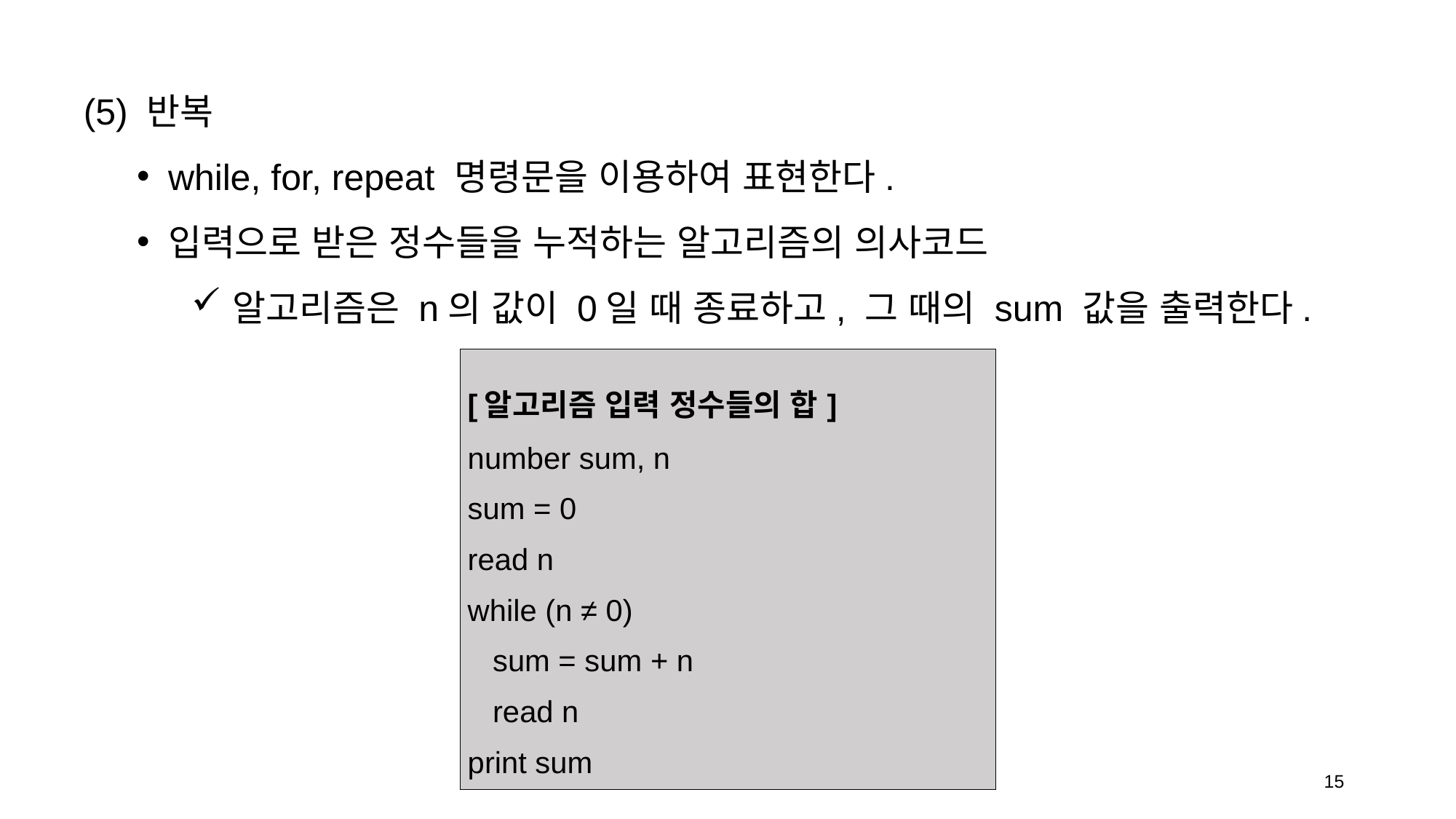

(5) 반복
while, for, repeat 명령문을 이용하여 표현한다.
입력으로 받은 정수들을 누적하는 알고리즘의 의사코드
알고리즘은 n의 값이 0일 때 종료하고, 그 때의 sum 값을 출력한다.
| [알고리즘 입력 정수들의 합] number sum, n sum = 0 read n while (n ≠ 0) sum = sum + n read n print sum |
| --- |
15